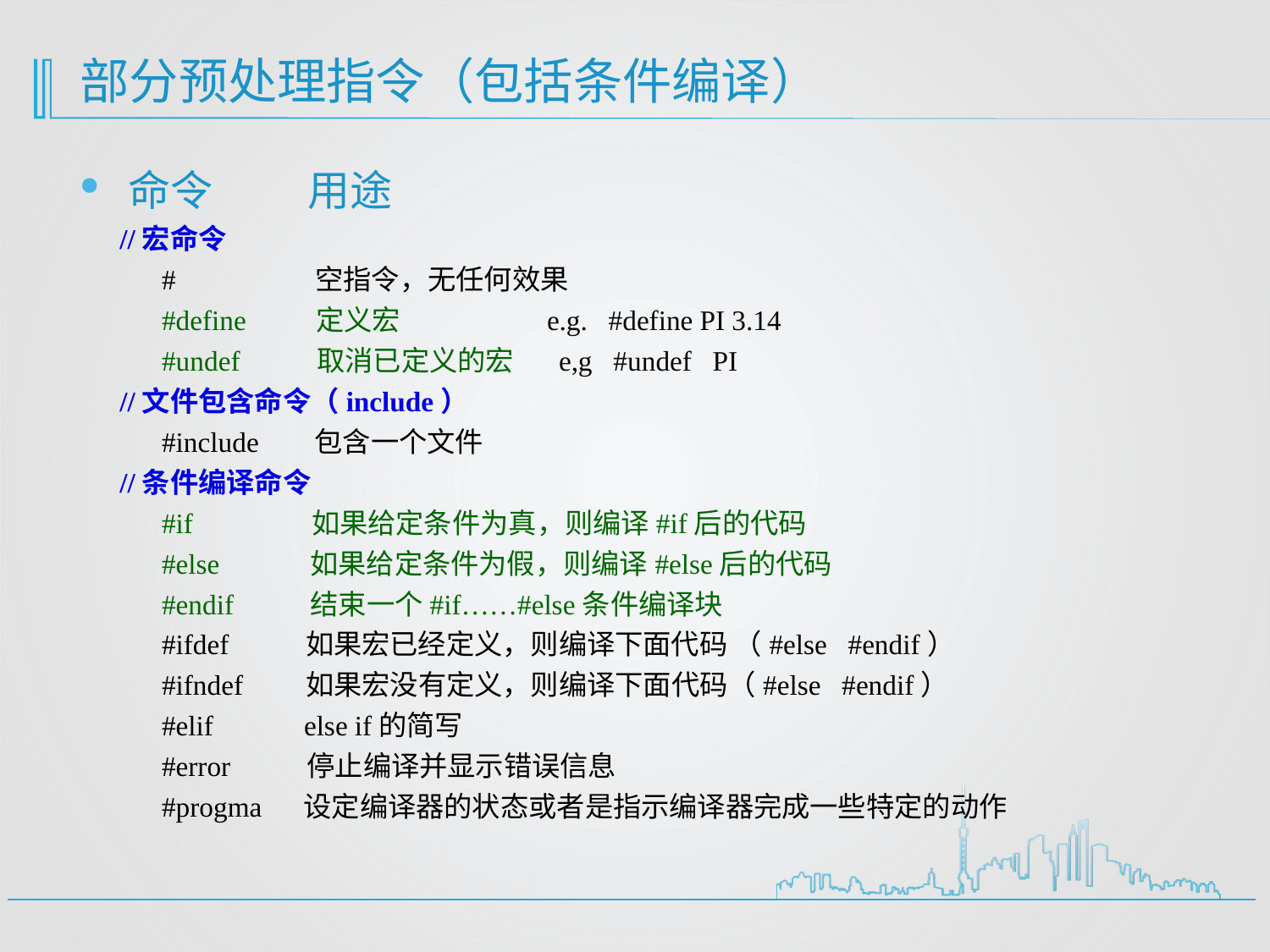

# 部分预处理指令（包括条件编译）
命令          用途
//宏命令
      #                   空指令，无任何效果
      #define         定义宏                      e.g.   #define PI 3.14
      #undef          取消已定义的宏      e,g   #undef   PI
//文件包含命令（include）
      #include       包含一个文件
//条件编译命令
      #if                如果给定条件为真，则编译#if后的代码
      #else            如果给定条件为假，则编译#else后的代码
      #endif          结束一个#if……#else条件编译块
      #ifdef          如果宏已经定义，则编译下面代码 （#else   #endif）
      #ifndef        如果宏没有定义，则编译下面代码（#else   #endif）
      #elif             else if的简写
      #error          停止编译并显示错误信息
      #progma     设定编译器的状态或者是指示编译器完成一些特定的动作